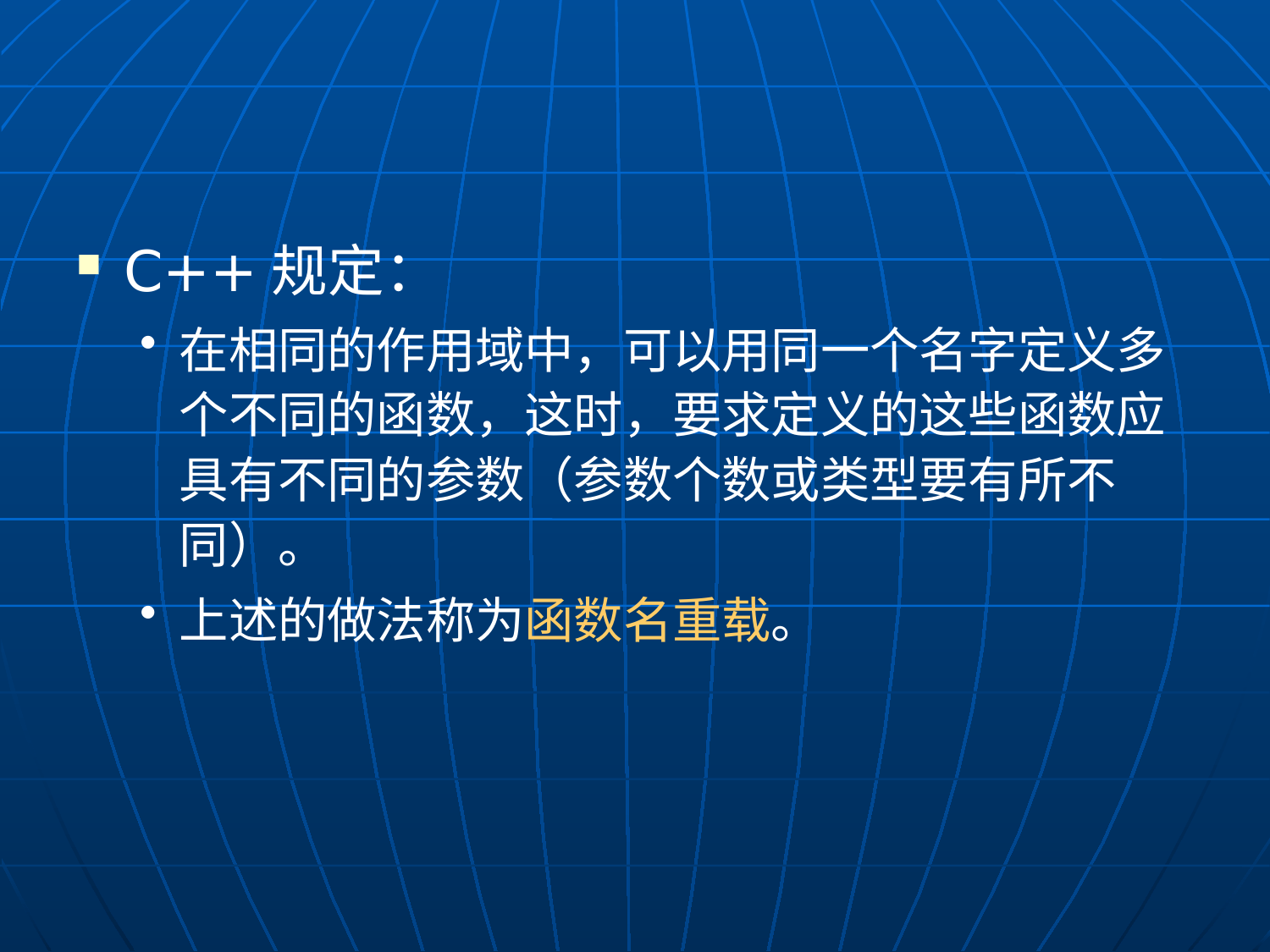

#
C++规定：
在相同的作用域中，可以用同一个名字定义多个不同的函数，这时，要求定义的这些函数应具有不同的参数（参数个数或类型要有所不同）。
上述的做法称为函数名重载。